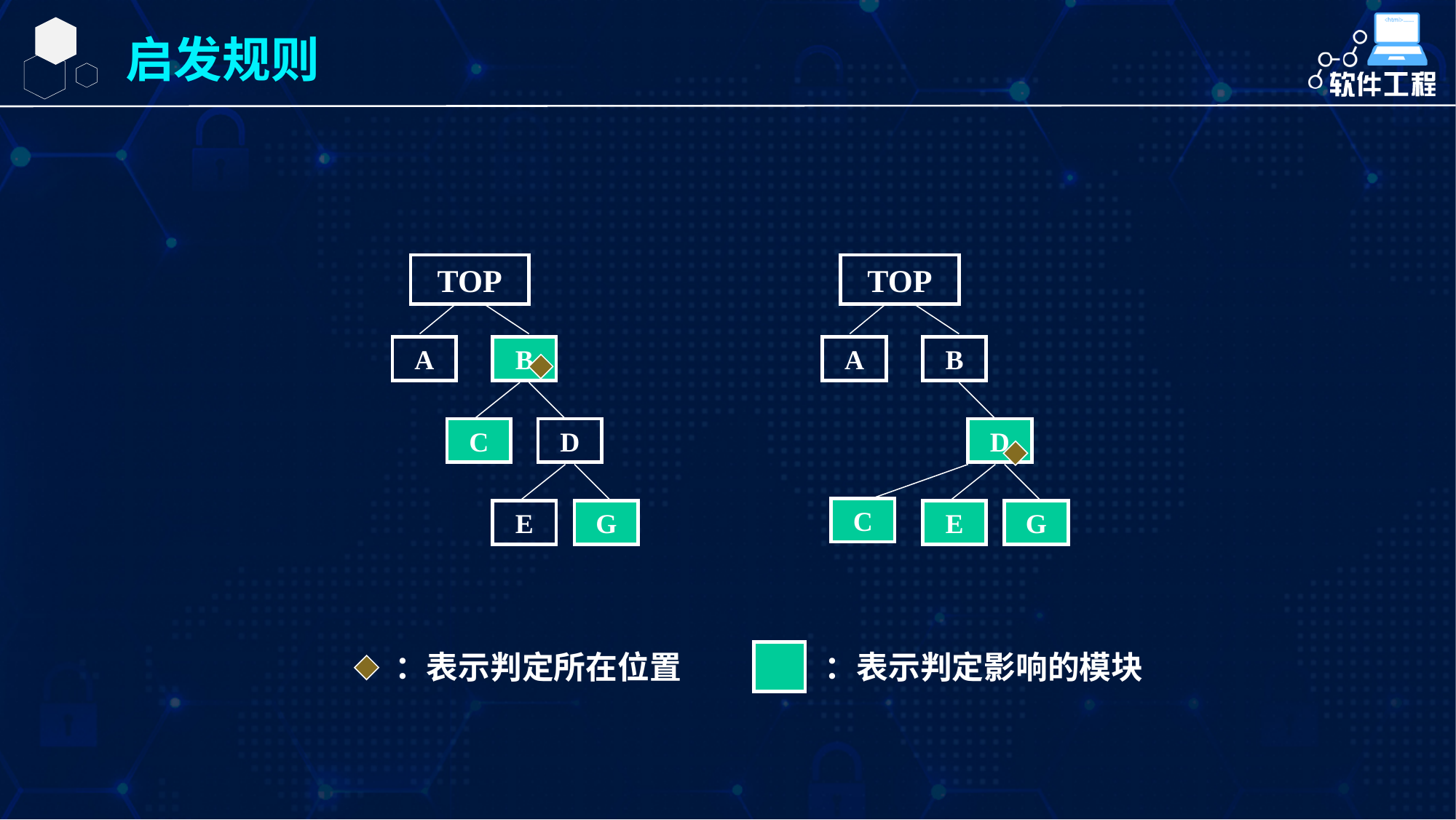

启发规则
TOP

A
B

C
D

E
G

TOP

A
B

D

C
E
G
：表示判定所在位置
：表示判定影响的模块